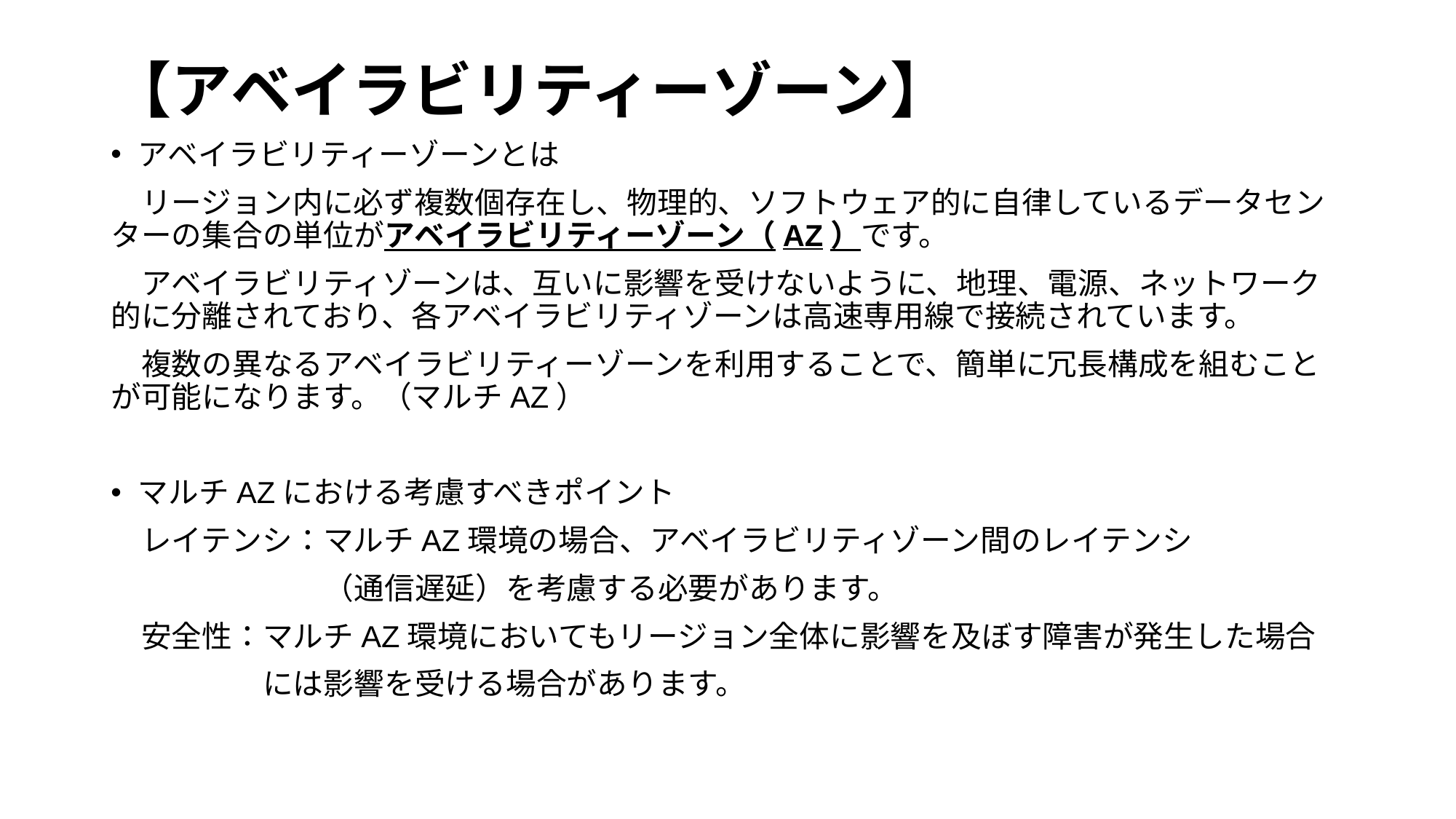

# 【アベイラビリティーゾーン】
アベイラビリティーゾーンとは
　リージョン内に必ず複数個存在し、物理的、ソフトウェア的に自律しているデータセンターの集合の単位がアベイラビリティーゾーン（AZ）です。
　アベイラビリティゾーンは、互いに影響を受けないように、地理、電源、ネットワーク的に分離されており、各アベイラビリティゾーンは高速専用線で接続されています。
　複数の異なるアベイラビリティーゾーンを利用することで、簡単に冗長構成を組むことが可能になります。（マルチAZ）

マルチAZにおける考慮すべきポイント
　レイテンシ：マルチAZ環境の場合、アベイラビリティゾーン間のレイテンシ
　　　　　　　（通信遅延）を考慮する必要があります。
　安全性：マルチAZ環境においてもリージョン全体に影響を及ぼす障害が発生した場合
　　　　　には影響を受ける場合があります。